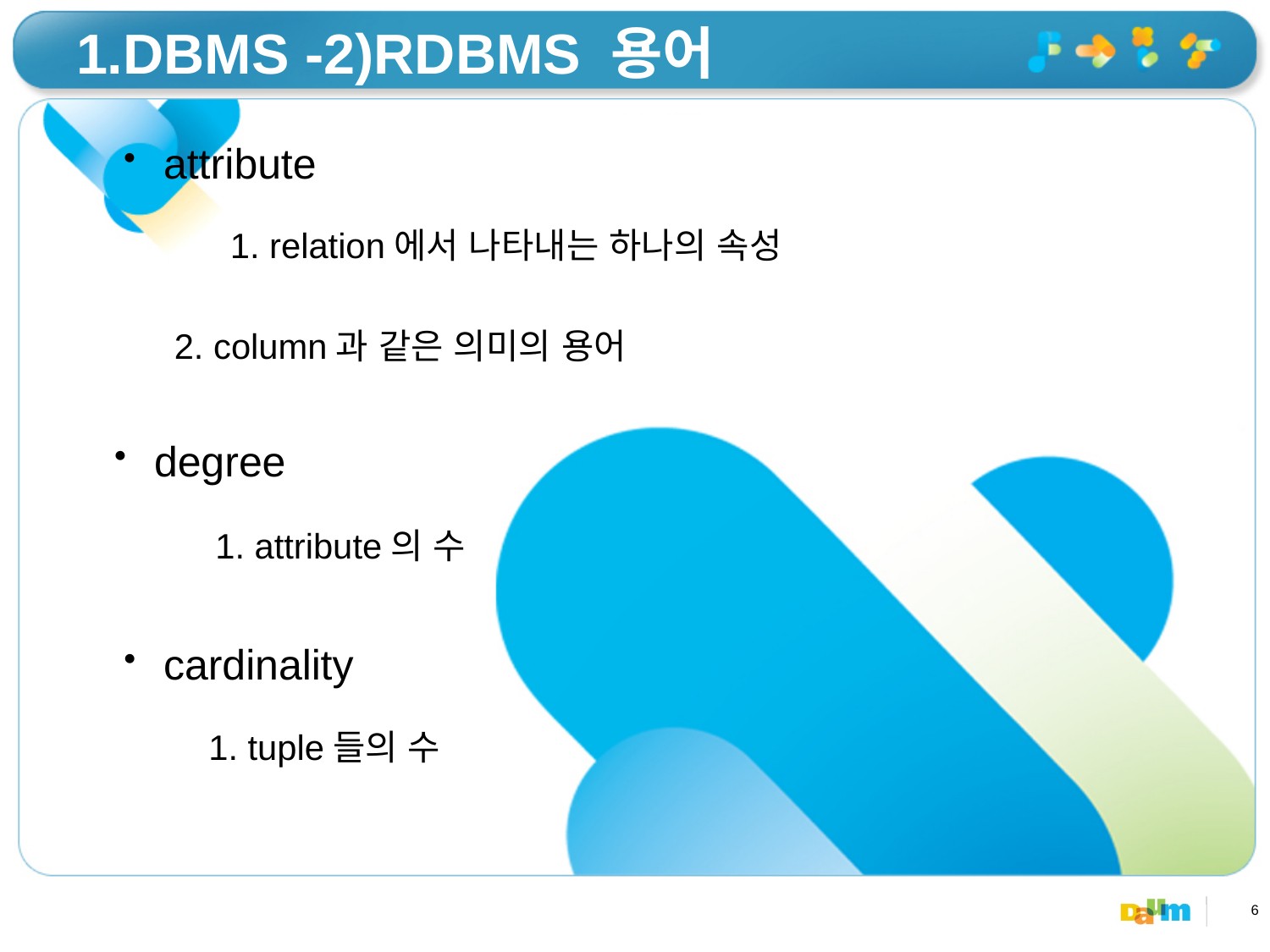

# 1.DBMS -2)RDBMS 용어
 attribute
1. relation에서 나타내는 하나의 속성
2. column과 같은 의미의 용어
 degree
1. attribute의 수
 cardinality
1. tuple들의 수